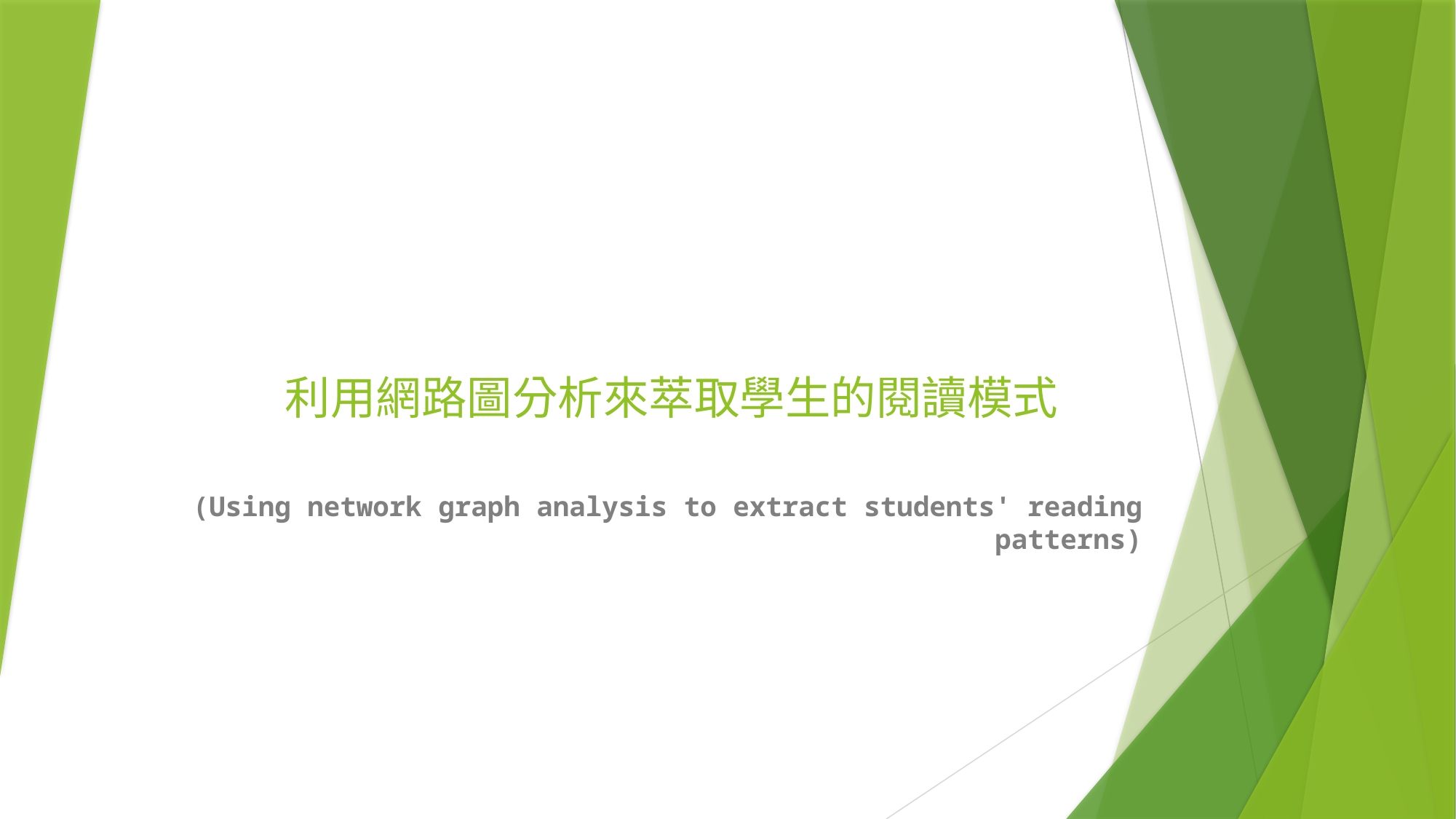

# 利用網路圖分析來萃取學生的閱讀模式
(Using network graph analysis to extract students' reading patterns)